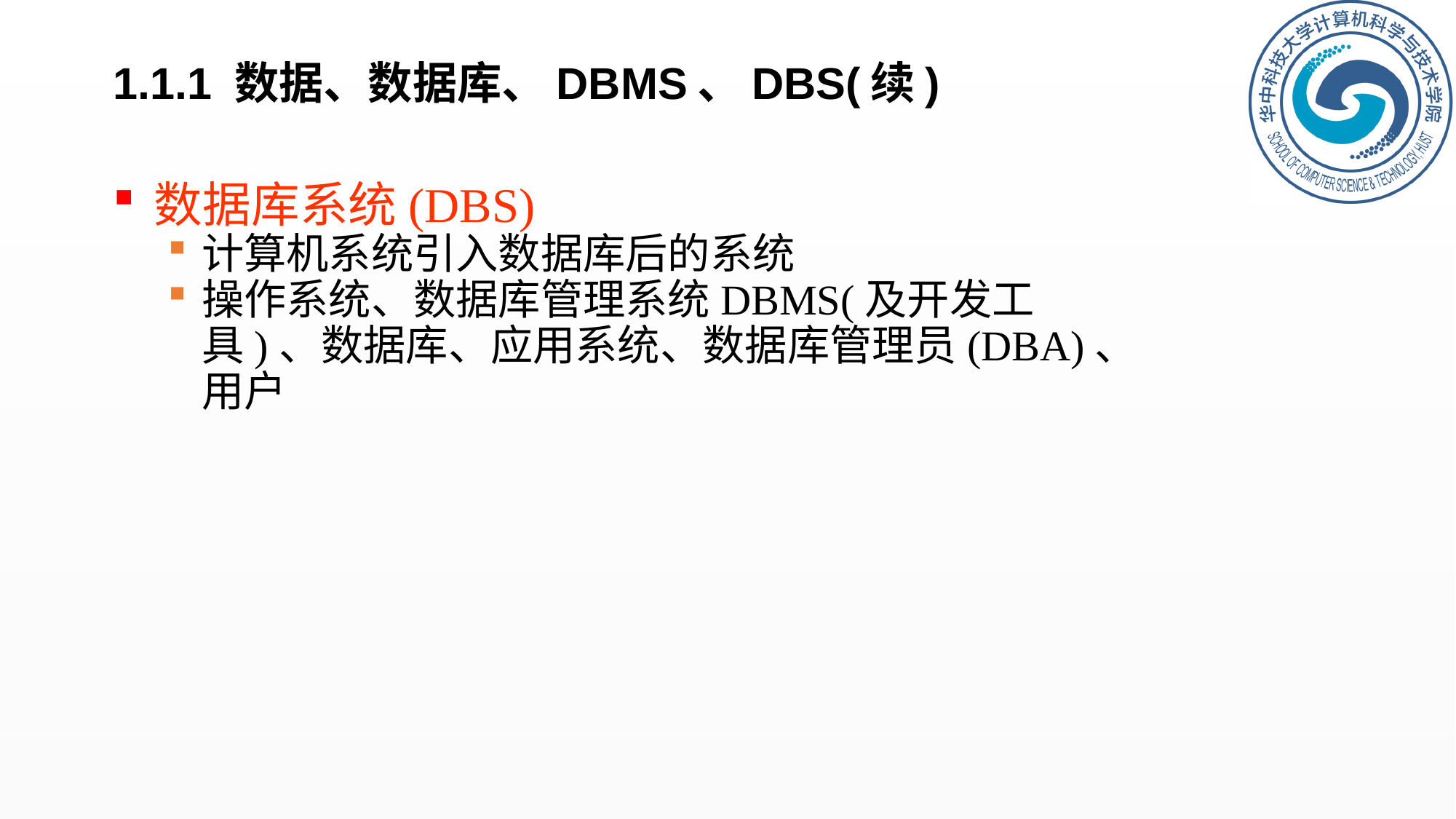

1.1.1 数据、数据库、DBMS、DBS(续)
数据库系统(DBS)
计算机系统引入数据库后的系统
操作系统、数据库管理系统DBMS(及开发工具)、数据库、应用系统、数据库管理员(DBA)、用户